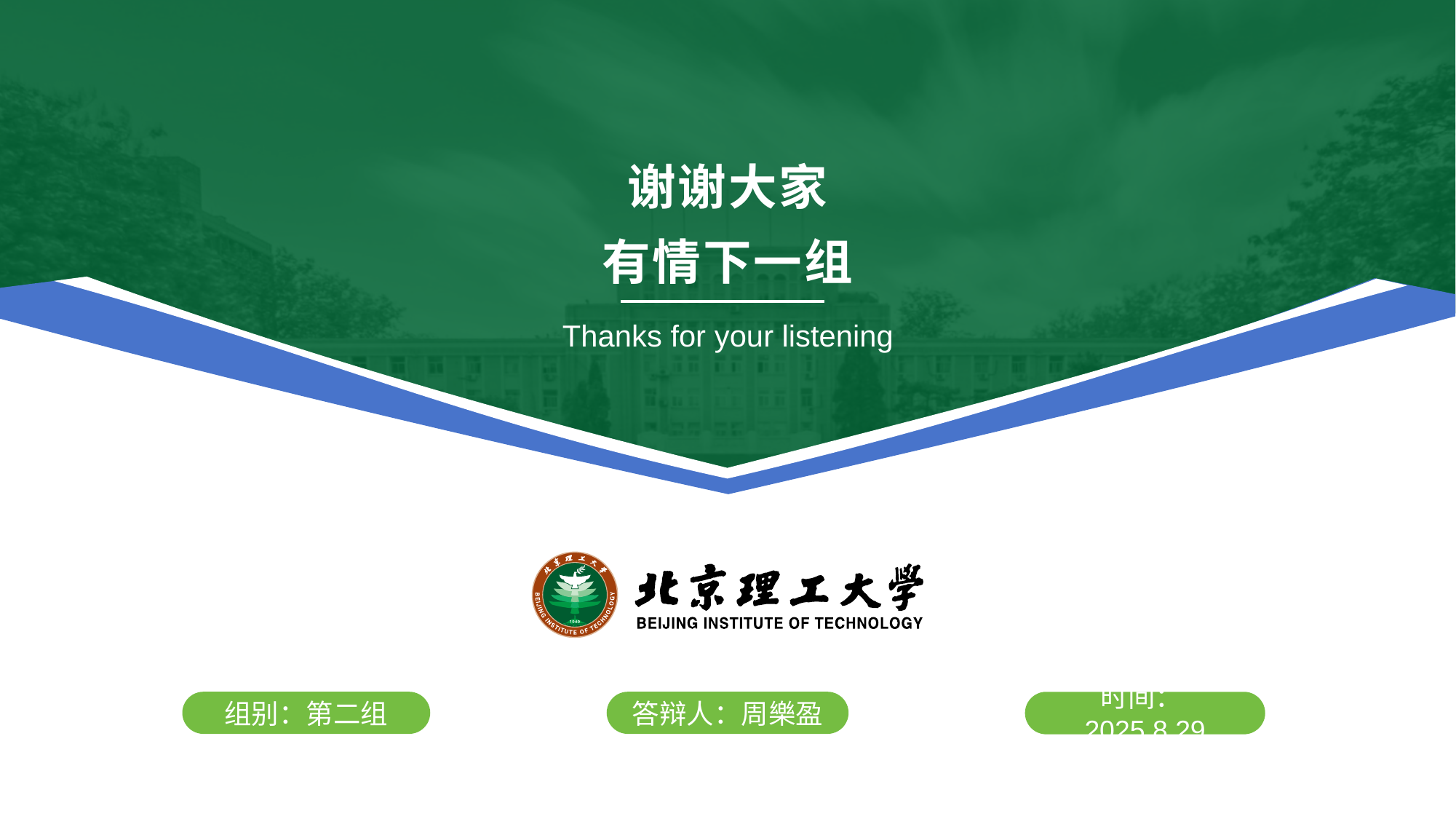

谢谢大家
有情下一组
Thanks for your listening

答辩人：周樂盈
时间：2025.8.29
组别：第二组